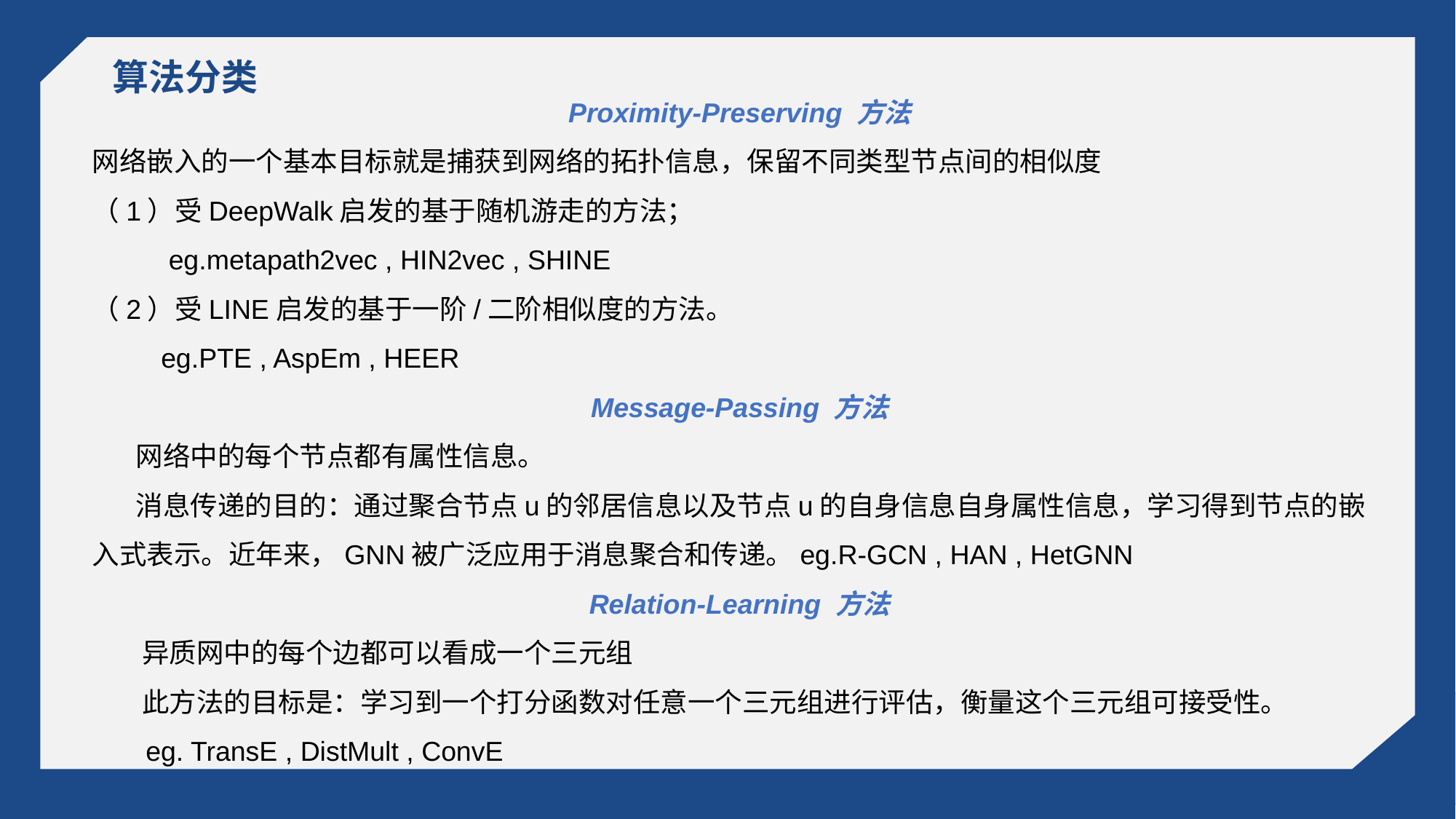

算法分类
Proximity-Preserving 方法
网络嵌入的一个基本目标就是捕获到网络的拓扑信息，保留不同类型节点间的相似度
（1）受DeepWalk启发的基于随机游走的方法；
          eg.metapath2vec , HIN2vec , SHINE
（2）受LINE启发的基于一阶/二阶相似度的方法。
         eg.PTE , AspEm , HEER
Message-Passing 方法
      网络中的每个节点都有属性信息。
      消息传递的目的：通过聚合节点u的邻居信息以及节点u的自身信息自身属性信息，学习得到节点的嵌入式表示。近年来，GNN被广泛应用于消息聚合和传递。eg.R-GCN , HAN , HetGNN
Relation-Learning 方法
       异质网中的每个边都可以看成一个三元组
       此方法的目标是：学习到一个打分函数对任意一个三元组进行评估，衡量这个三元组可接受性。
       eg. TransE , DistMult , ConvE